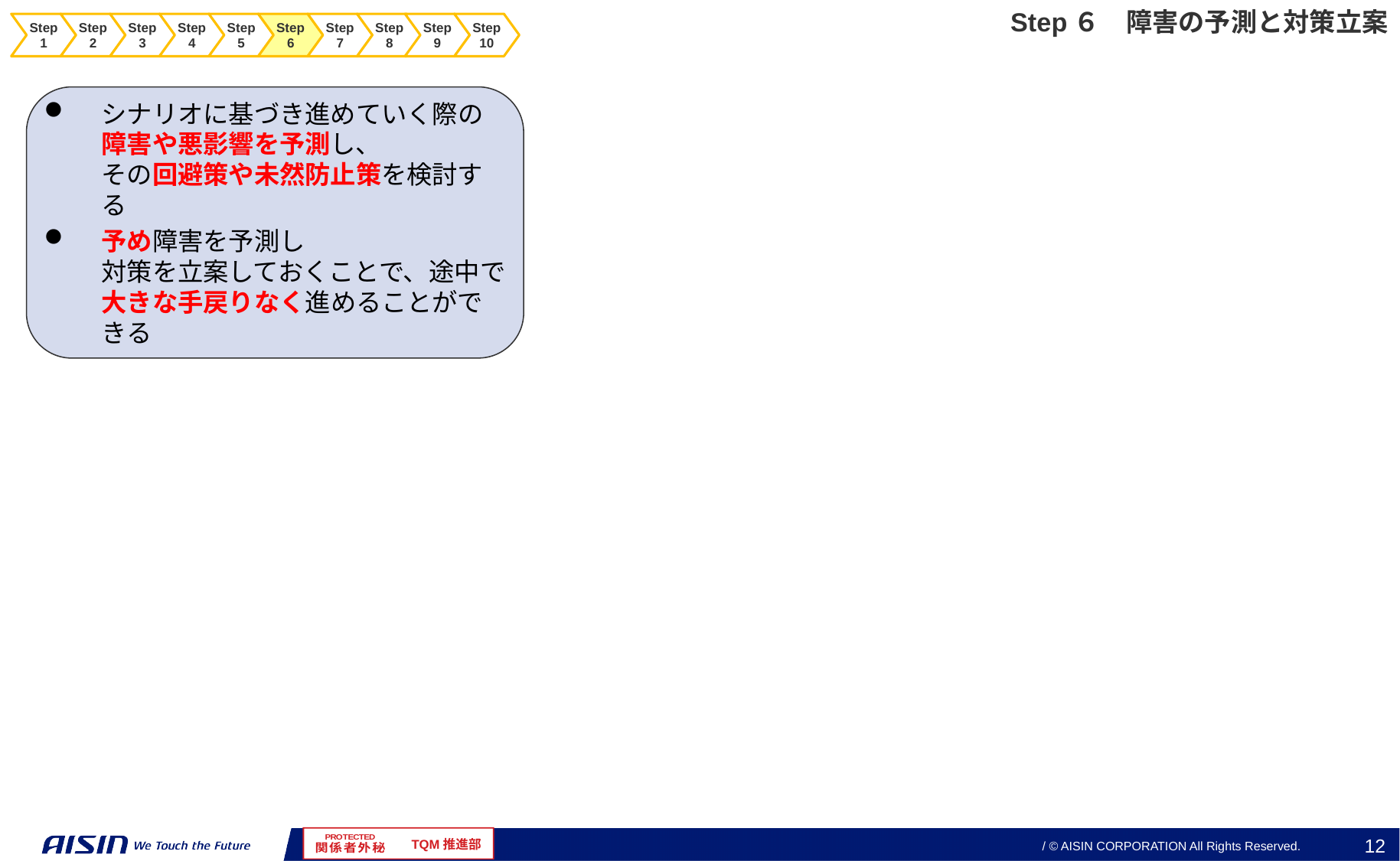

Step６　障害の予測と対策立案
Step1
Step2
Step3
Step4
Step5
Step6
Step7
Step8
Step9
Step10
シナリオに基づき進めていく際の
障害や悪影響を予測し、
その回避策や未然防止策を検討する
予め障害を予測し
対策を立案しておくことで、途中で
大きな手戻りなく進めることができる